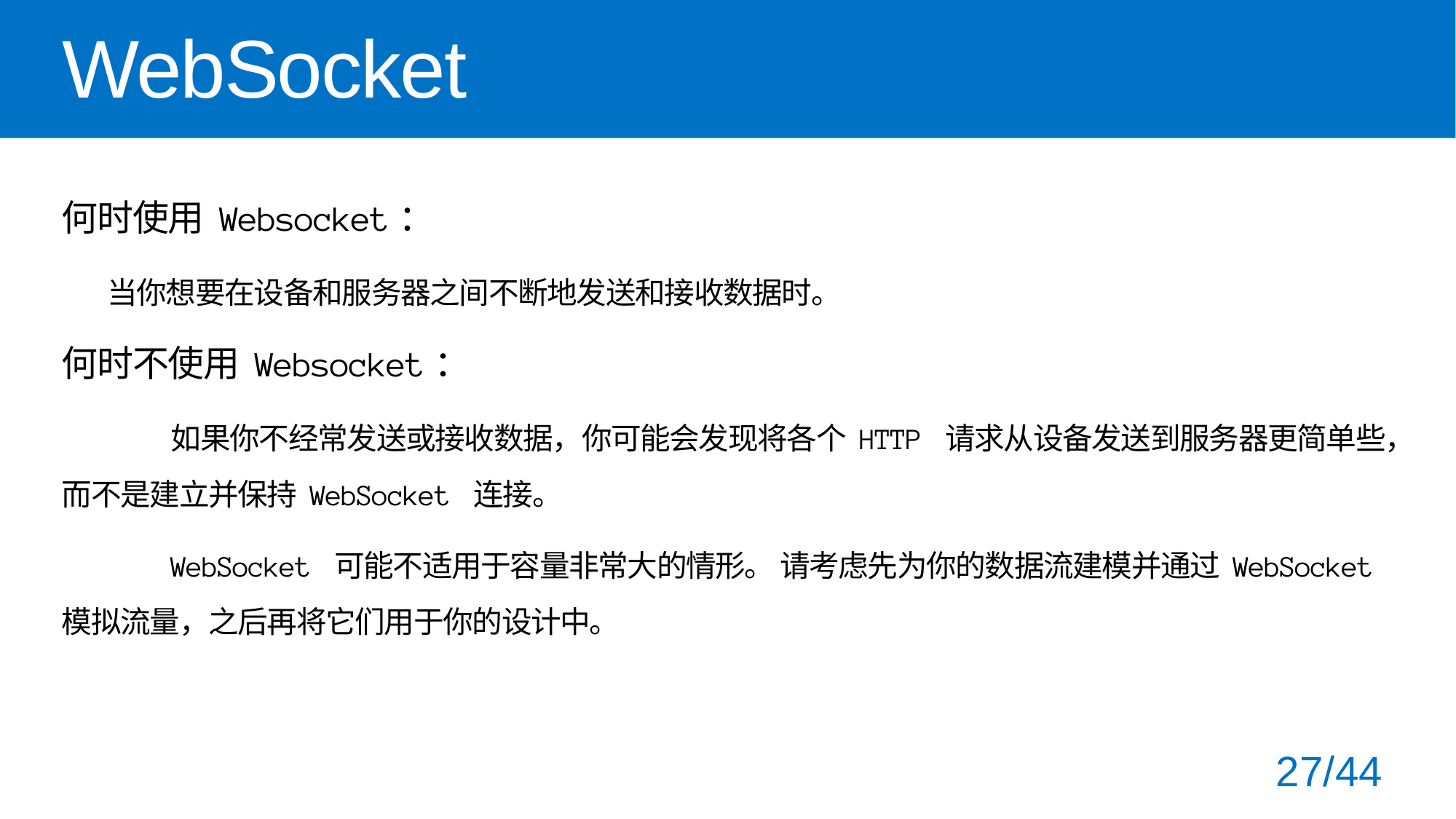

# WebSocket
何时使用 Websocket：
     当你想要在设备和服务器之间不断地发送和接收数据时。
何时不使用 Websocket：
	如果你不经常发送或接收数据，你可能会发现将各个 HTTP 请求从设备发送到服务器更简单些，而不是建立并保持 WebSocket 连接。
	WebSocket 可能不适用于容量非常大的情形。 请考虑先为你的数据流建模并通过 WebSocket 模拟流量，之后再将它们用于你的设计中。

27